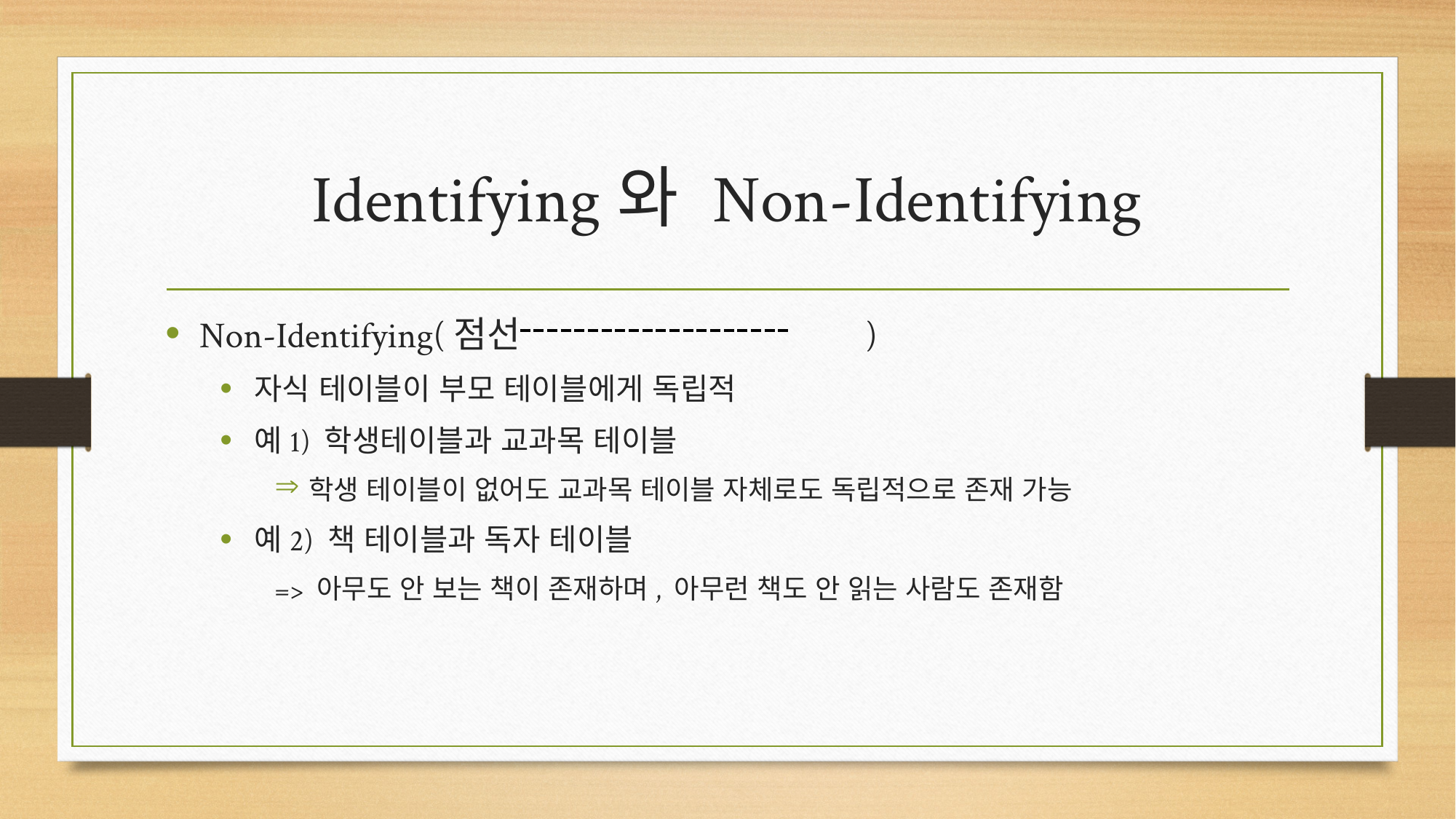

# Identifying와 Non-Identifying
Non-Identifying(점선                                 )
자식 테이블이 부모 테이블에게 독립적
예1) 학생테이블과 교과목 테이블
학생 테이블이 없어도 교과목 테이블 자체로도 독립적으로 존재 가능
예2) 책 테이블과 독자 테이블
=> 아무도 안 보는 책이 존재하며, 아무런 책도 안 읽는 사람도 존재함